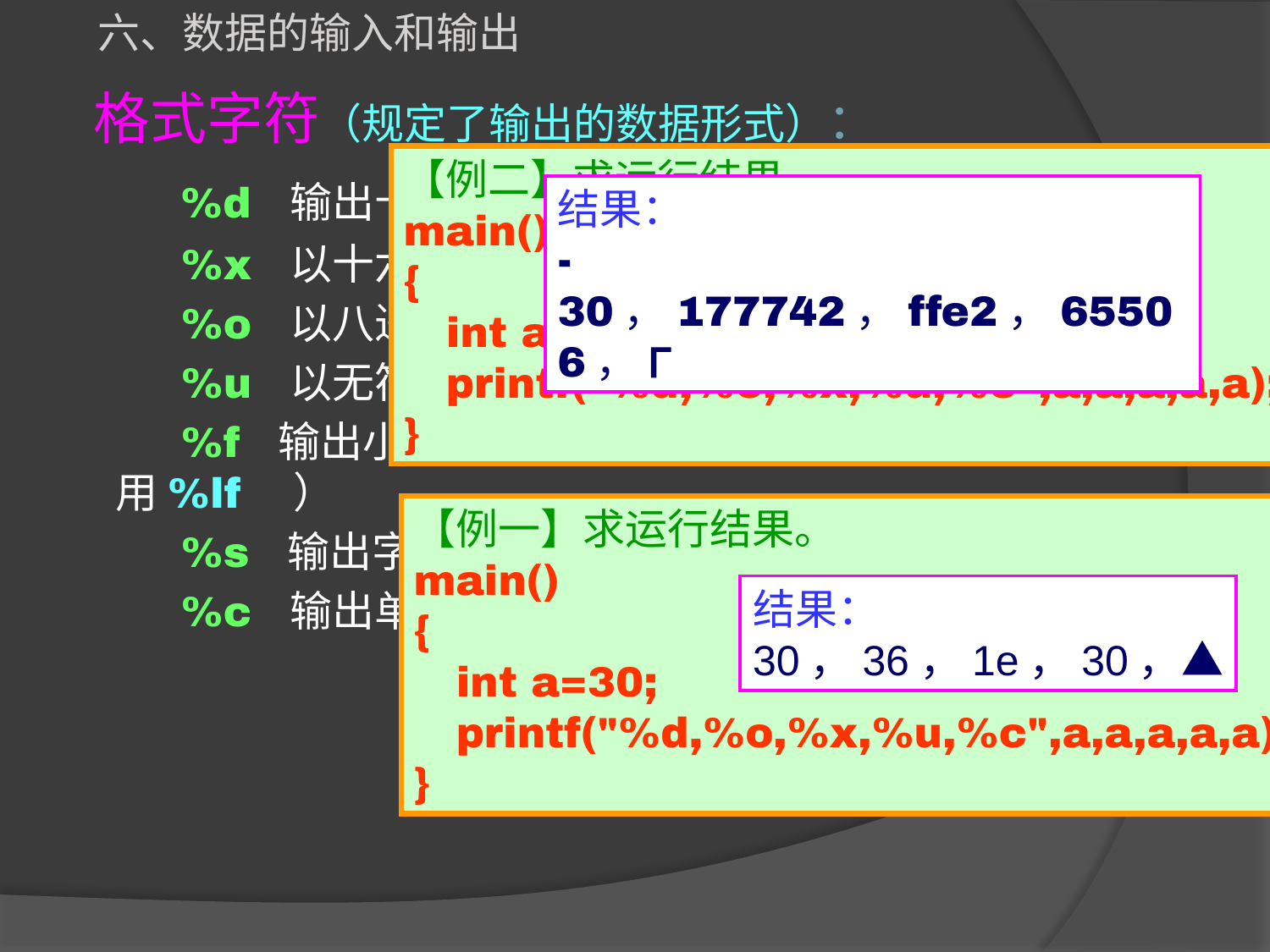

六、数据的输入和输出
 格式字符（规定了输出的数据形式）：
      %d  输出十进制整数
        %x  以十六进制无符号形式输出整数
        %o  以八进制无符号形式输出整数
        %u  以无符号十进制数形式输出整数
        %f  输出小数形式浮点数（double型用%lf   ）
        %s  输出字符串
        %c  输出单字符
【例二】求运行结果。
main()
{
   int a= -30;
   printf("%d,%o,%x,%u,%c",a,a,a,a,a);
}
结果：
-30，177742，ffe2，65506，Γ
【例一】求运行结果。
main()
{
   int a=30;
   printf("%d,%o,%x,%u,%c",a,a,a,a,a);
}
结果：
30，36，1e，30，▲